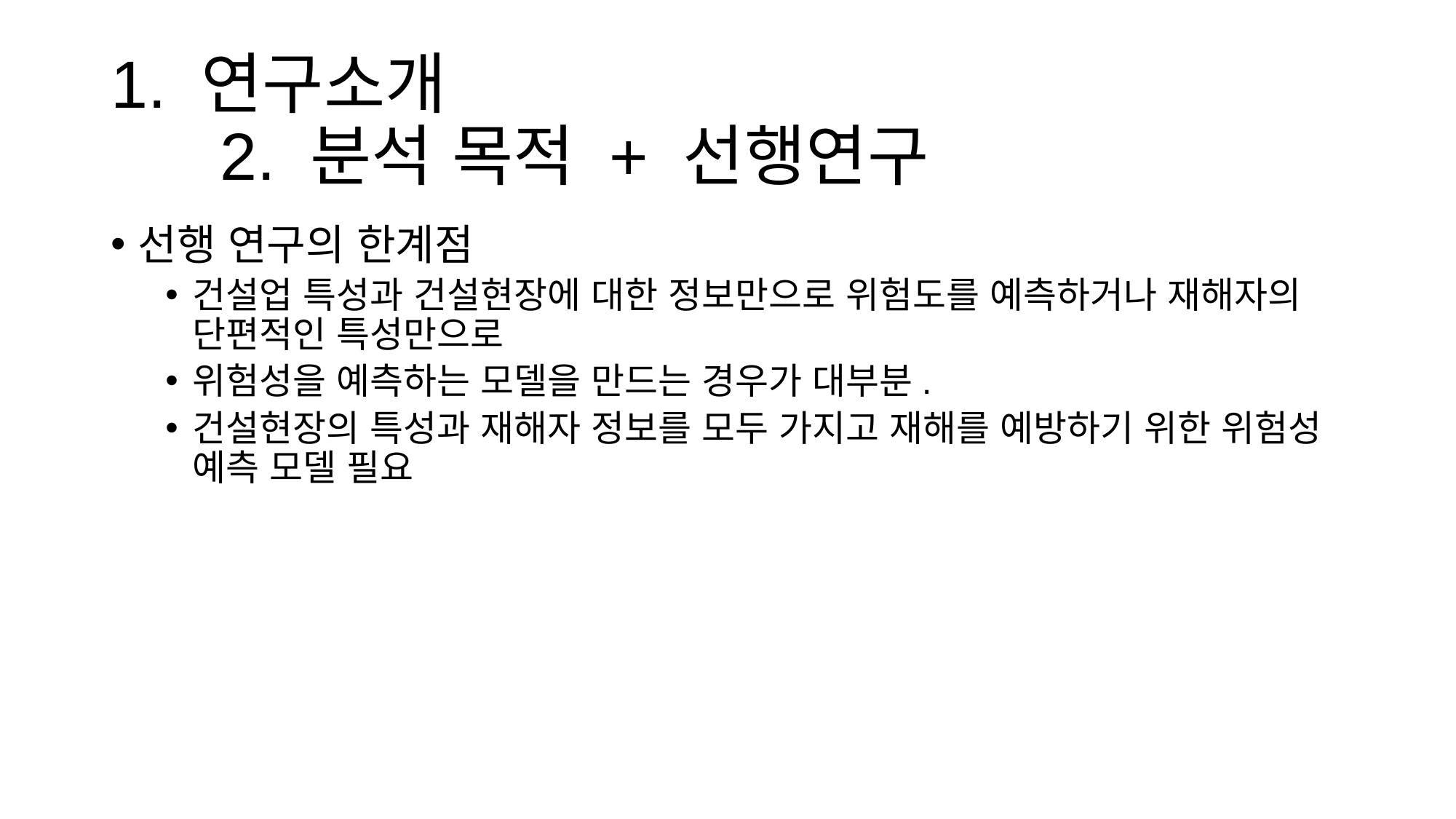

# 1. 연구소개 2. 분석 목적 + 선행연구
선행 연구의 한계점
건설업 특성과 건설현장에 대한 정보만으로 위험도를 예측하거나 재해자의 단편적인 특성만으로
위험성을 예측하는 모델을 만드는 경우가 대부분.
건설현장의 특성과 재해자 정보를 모두 가지고 재해를 예방하기 위한 위험성 예측 모델 필요